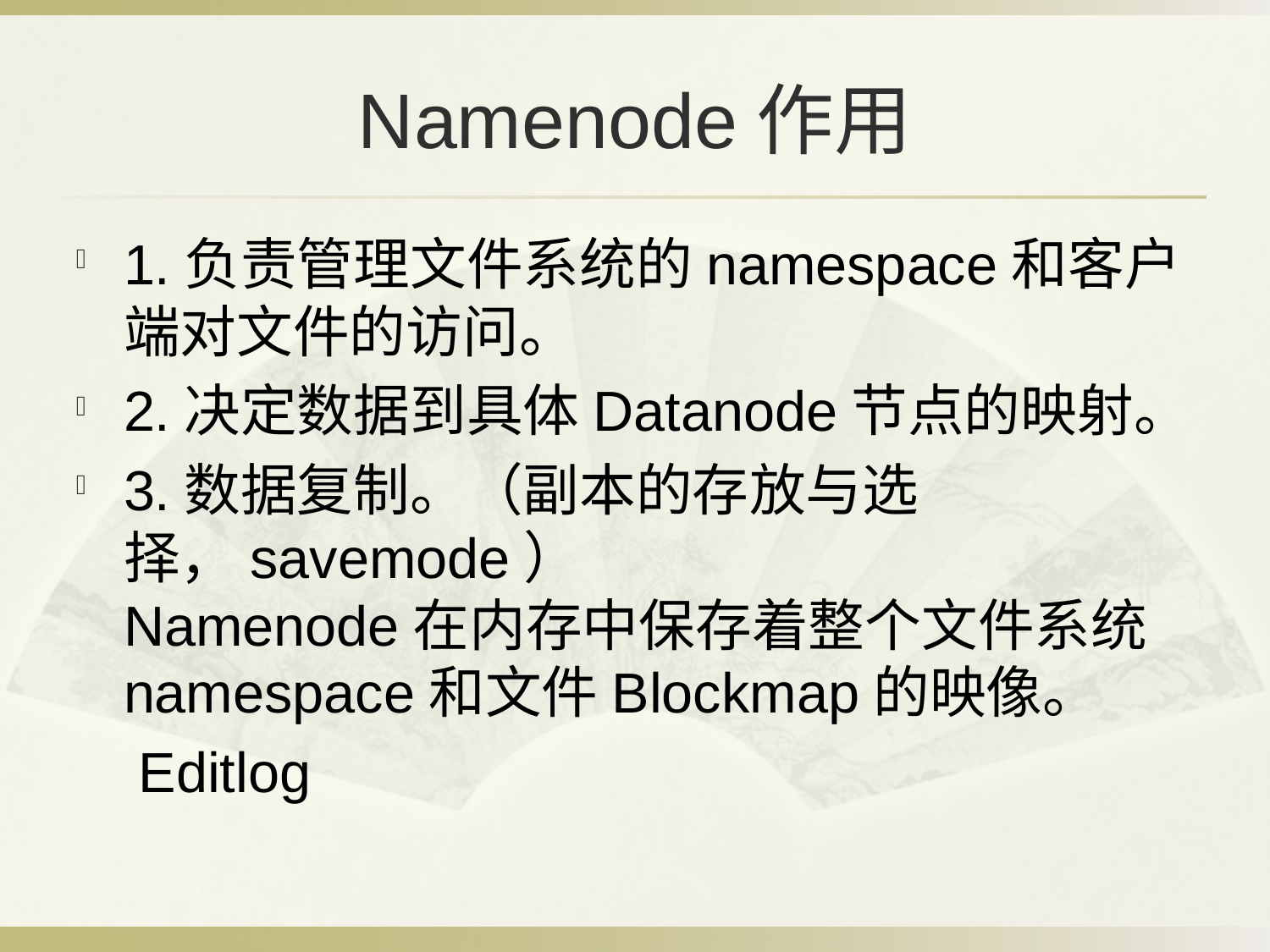

# Namenode作用
1.负责管理文件系统的namespace和客户端对文件的访问。
2.决定数据到具体Datanode节点的映射。
3.数据复制。（副本的存放与选择，savemode）
Namenode在内存中保存着整个文件系统namespace和文件Blockmap的映像。
    Editlog